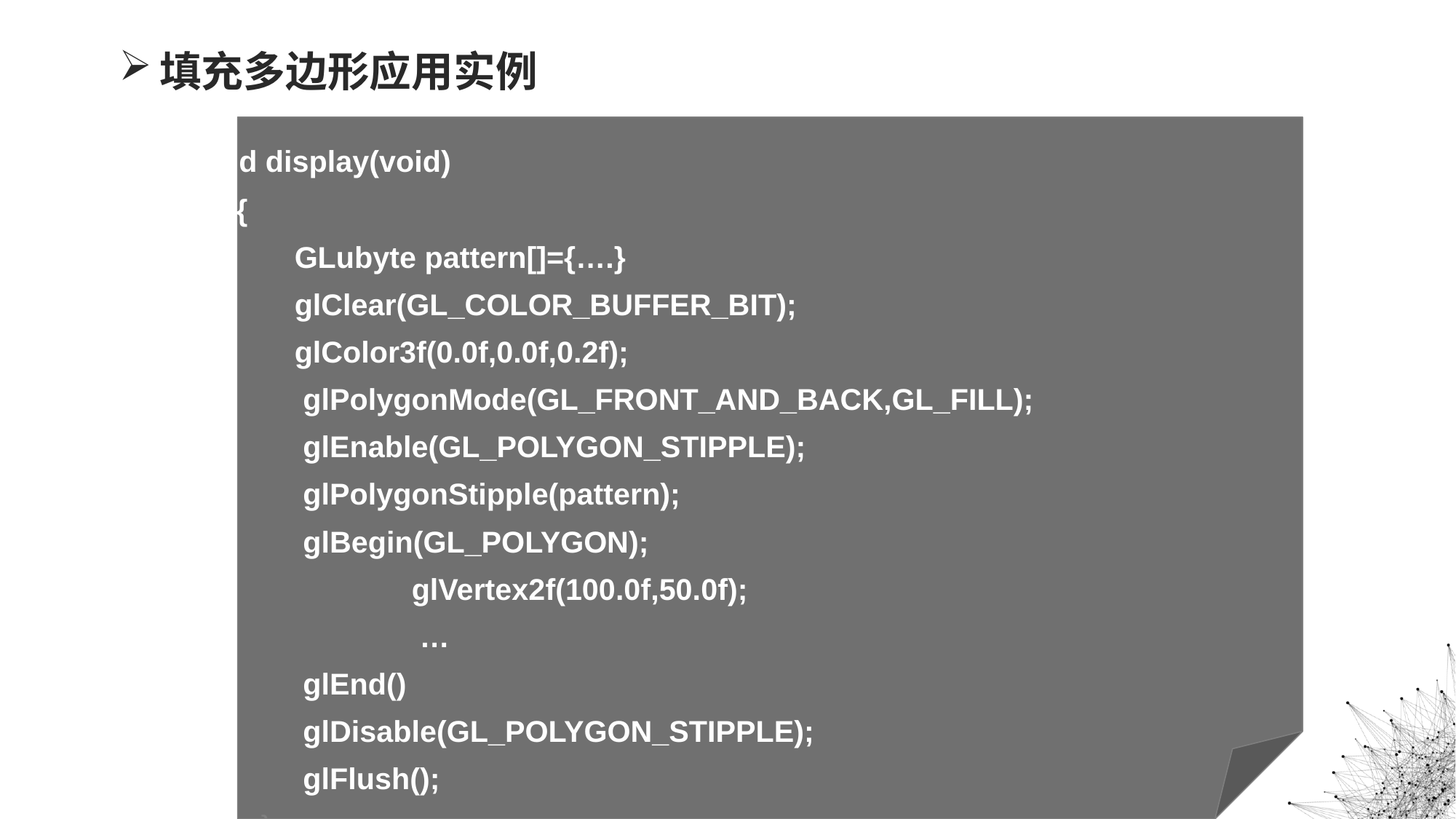

填充多边形应用实例
           void display(void)
                  {
                         GLubyte pattern[]={….}
                         glClear(GL_COLOR_BUFFER_BIT);
                         glColor3f(0.0f,0.0f,0.2f);
                          glPolygonMode(GL_FRONT_AND_BACK,GL_FILL);
                          glEnable(GL_POLYGON_STIPPLE);
                          glPolygonStipple(pattern);
                          glBegin(GL_POLYGON);
                                       glVertex2f(100.0f,50.0f);
                                        …
                          glEnd()
                          glDisable(GL_POLYGON_STIPPLE);
                          glFlush();
                     }